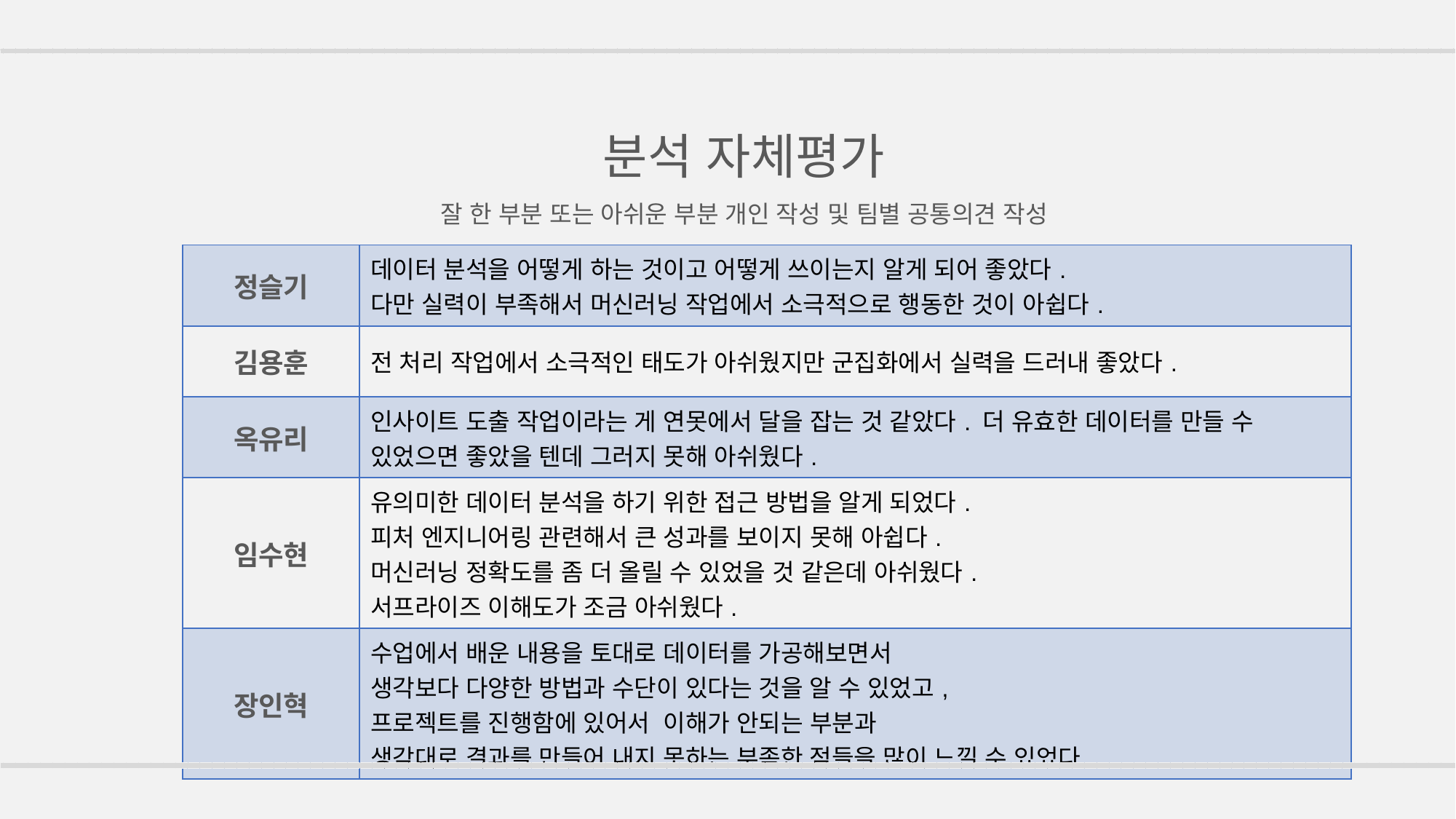

분석 자체평가
잘 한 부분 또는 아쉬운 부분 개인 작성 및 팀별 공통의견 작성

| 정슬기 | 데이터 분석을 어떻게 하는 것이고 어떻게 쓰이는지 알게 되어 좋았다. 다만 실력이 부족해서 머신러닝 작업에서 소극적으로 행동한 것이 아쉽다. |
| --- | --- |
| 김용훈 | 전 처리 작업에서 소극적인 태도가 아쉬웠지만 군집화에서 실력을 드러내 좋았다. |
| 옥유리 | 인사이트 도출 작업이라는 게 연못에서 달을 잡는 것 같았다. 더 유효한 데이터를 만들 수 있었으면 좋았을 텐데 그러지 못해 아쉬웠다. |
| 임수현 | 유의미한 데이터 분석을 하기 위한 접근 방법을 알게 되었다. 피처 엔지니어링 관련해서 큰 성과를 보이지 못해 아쉽다. 머신러닝 정확도를 좀 더 올릴 수 있었을 것 같은데 아쉬웠다. 서프라이즈 이해도가 조금 아쉬웠다. |
| 장인혁 | 수업에서 배운 내용을 토대로 데이터를 가공해보면서 생각보다 다양한 방법과 수단이 있다는 것을 알 수 있었고, 프로젝트를 진행함에 있어서 이해가 안되는 부분과 생각대로 결과를 만들어 내지 못하는 부족한 점들을 많이 느낄 수 있었다. |